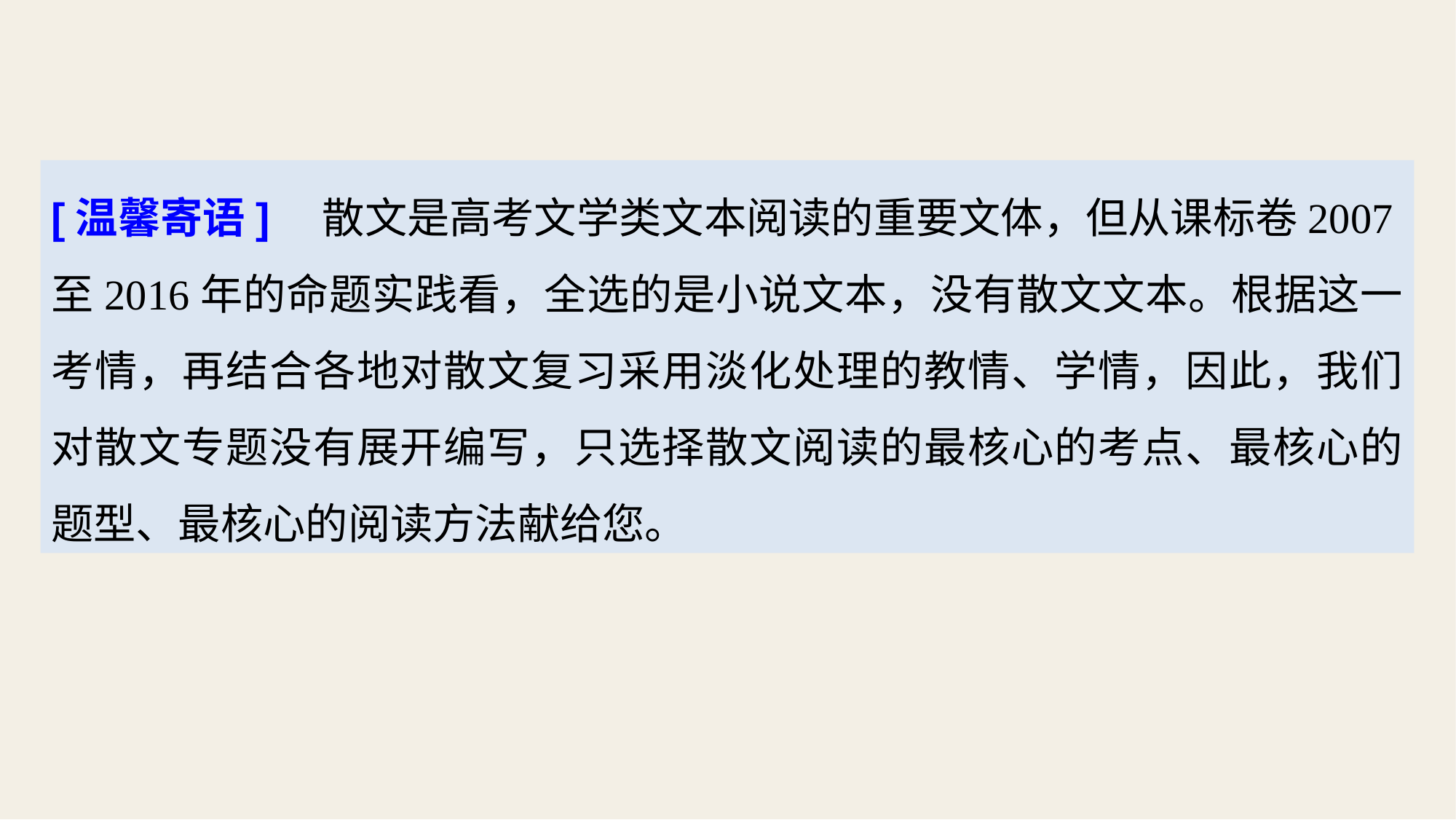

[温馨寄语]　散文是高考文学类文本阅读的重要文体，但从课标卷2007至2016年的命题实践看，全选的是小说文本，没有散文文本。根据这一考情，再结合各地对散文复习采用淡化处理的教情、学情，因此，我们对散文专题没有展开编写，只选择散文阅读的最核心的考点、最核心的题型、最核心的阅读方法献给您。